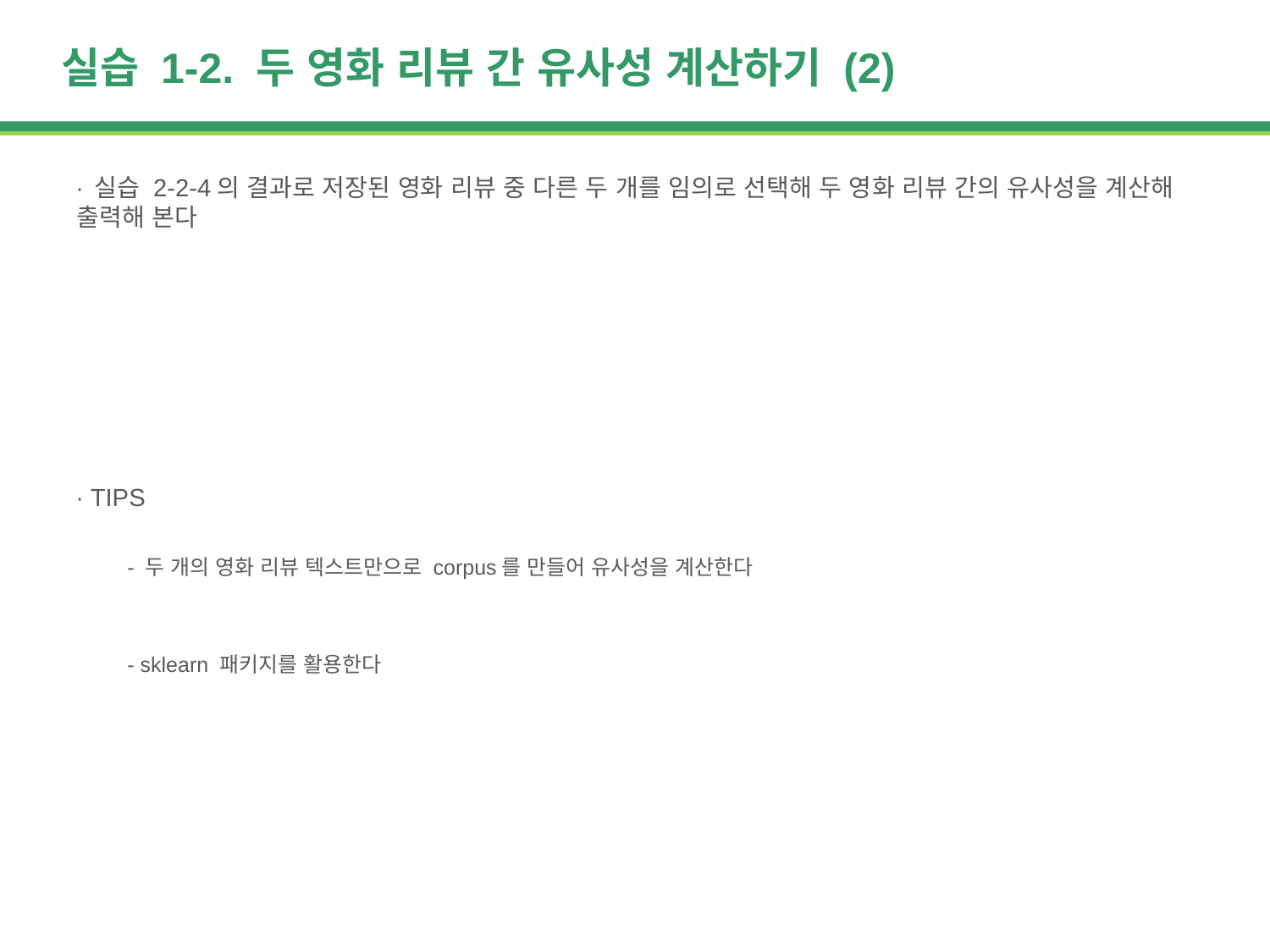

실습 1-2. 두 영화 리뷰 간 유사성 계산하기 (2)

∙ 실습 2-2-4의 결과로 저장된 영화 리뷰 중 다른 두 개를 임의로 선택해 두 영화 리뷰 간의 유사성을 계산해 출력해 본다
∙ TIPS
- 두 개의 영화 리뷰 텍스트만으로 corpus를 만들어 유사성을 계산한다
- sklearn 패키지를 활용한다